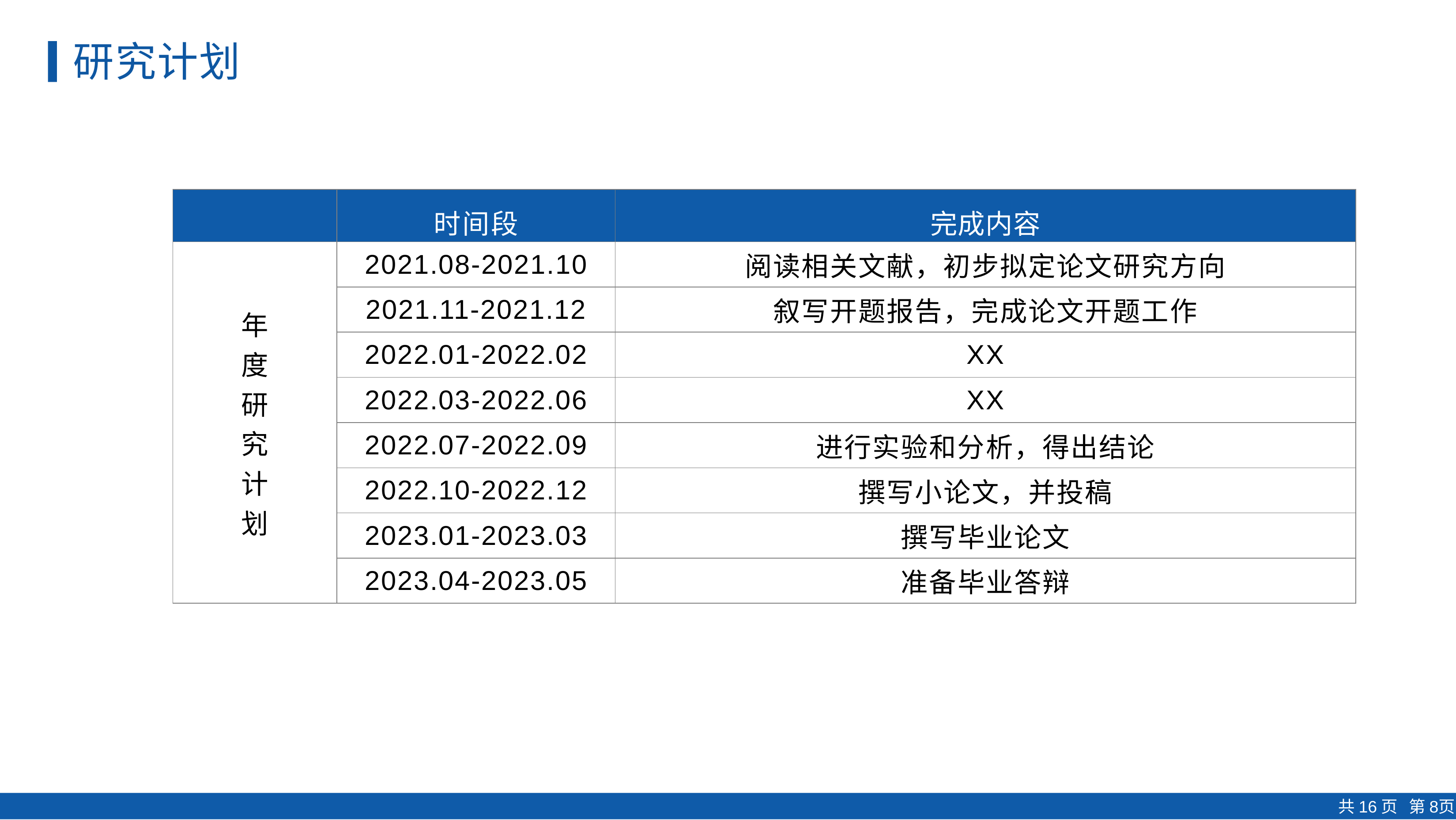

研究计划
|  | 时间段 | 完成内容 |
| --- | --- | --- |
| 年 度 研 究 计 划 | 2021.08-2021.10 | 阅读相关文献，初步拟定论文研究方向 |
|  | 2021.11-2021.12 | 叙写开题报告，完成论文开题工作 |
|  | 2022.01-2022.02 | XX |
|  | 2022.03-2022.06 | XX |
|  | 2022.07-2022.09 | 进行实验和分析，得出结论 |
|  | 2022.10-2022.12 | 撰写小论文，并投稿 |
|  | 2023.01-2023.03 | 撰写毕业论文 |
|  | 2023.04-2023.05 | 准备毕业答辩 |